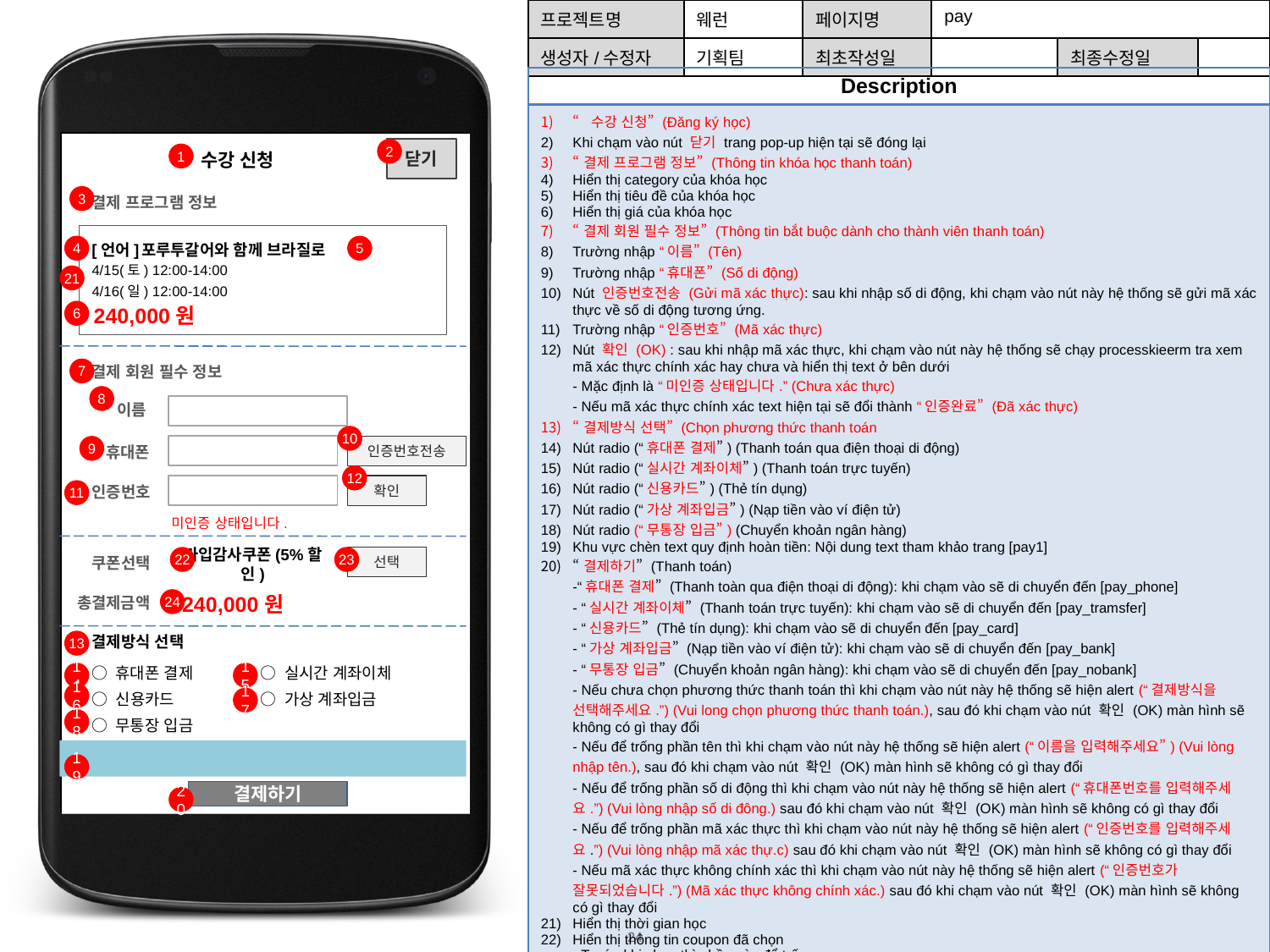

| 프로젝트명 | 웨런 | 페이지명 | pay |  |  |
| --- | --- | --- | --- | --- | --- |
| 생성자/수정자 | 기획팀 | 최초작성일 |  | 최종수정일 |  |
| Description |
| --- |
| “수강 신청” (Đăng ký học) Khi chạm vào nút 닫기 trang pop-up hiện tại sẽ đóng lại “결제 프로그램 정보” (Thông tin khóa học thanh toán) Hiển thị category của khóa học Hiển thị tiêu đề của khóa học Hiển thị giá của khóa học “결제 회원 필수 정보” (Thông tin bắt buộc dành cho thành viên thanh toán) Trường nhập “이름” (Tên) Trường nhập “휴대폰” (Số di động) Nút 인증번호전송 (Gửi mã xác thực): sau khi nhập số di động, khi chạm vào nút này hệ thống sẽ gửi mã xác thực về số di động tương ứng. Trường nhập “인증번호” (Mã xác thực) Nút 확인 (OK) : sau khi nhập mã xác thực, khi chạm vào nút này hệ thống sẽ chạy processkieerm tra xem mã xác thực chính xác hay chưa và hiển thị text ở bên dưới - Mặc định là “미인증 상태입니다.” (Chưa xác thực) - Nếu mã xác thực chính xác text hiện tại sẽ đổi thành “인증완료” (Đã xác thực) “결제방식 선택” (Chọn phương thức thanh toán Nút radio (“휴대폰 결제”) (Thanh toán qua điện thoại di động) Nút radio (“실시간 계좌이체”) (Thanh toán trực tuyến) Nút radio (“신용카드”) (Thẻ tín dụng) Nút radio (“가상 계좌입금”) (Nạp tiền vào ví điện tử) Nút radio (“무통장 입금”) (Chuyển khoản ngân hàng) Khu vực chèn text quy định hoàn tiền: Nội dung text tham khảo trang [pay1] “결제하기” (Thanh toán) -“휴대폰 결제” (Thanh toàn qua điện thoại di động): khi chạm vào sẽ di chuyển đến [pay\_phone] - “실시간 계좌이체” (Thanh toán trực tuyến): khi chạm vào sẽ di chuyển đến [pay\_tramsfer] - “신용카드” (Thẻ tín dụng): khi chạm vào sẽ di chuyển đến [pay\_card] - “가상 계좌입금” (Nạp tiền vào ví điện tử): khi chạm vào sẽ di chuyển đến [pay\_bank] - “무통장 입금” (Chuyển khoản ngân hàng): khi chạm vào sẽ di chuyển đến [pay\_nobank] - Nếu chưa chọn phương thức thanh toán thì khi chạm vào nút này hệ thống sẽ hiện alert (“결제방식을 선택해주세요.”) (Vui long chọn phương thức thanh toán.), sau đó khi chạm vào nút 확인 (OK) màn hình sẽ không có gì thay đổi - Nếu để trống phần tên thì khi chạm vào nút này hệ thống sẽ hiện alert (“이름을 입력해주세요”) (Vui lòng nhập tên.), sau đó khi chạm vào nút 확인 (OK) màn hình sẽ không có gì thay đổi - Nếu để trống phần số di động thì khi chạm vào nút này hệ thống sẽ hiện alert (“휴대폰번호를 입력해주세요.”) (Vui lòng nhập số di đông.) sau đó khi chạm vào nút 확인 (OK) màn hình sẽ không có gì thay đổi - Nếu để trống phần mã xác thực thì khi chạm vào nút này hệ thống sẽ hiện alert (“인증번호를 입력해주세요.”) (Vui lòng nhập mã xác thự.c) sau đó khi chạm vào nút 확인 (OK) màn hình sẽ không có gì thay đổi - Nếu mã xác thực không chính xác thì khi chạm vào nút này hệ thống sẽ hiện alert (“인증번호가 잘못되었습니다.”) (Mã xác thực không chính xác.) sau đó khi chạm vào nút 확인 (OK) màn hình sẽ không có gì thay đổi Hiển thị thời gian học Hiển thị thông tin coupon đã chọn - Trước khi chọn thì phần này để trống - Hiển thị dưới dạng “{Tên coupon}({Nội dung ưu đãi})” Nút 쿠폰 선택 (Chọn coupon) - Khi chạm vào sẽ di chuyển đến [pay\_selectcoupon] 총결제금액 (Tổng số tiền thanh toán) - Hiển thị tổng số tiền cần thanh toán sau khi đã áp dụng coupon |
2
닫기
수강 신청
1
3
결제 프로그램 정보

[언어]
포루투갈어와 함께 브라질로
4
5
4/15(토) 12:00-14:00
21
4/16(일) 12:00-14:00
240,000원
6
결제 회원 필수 정보
7
8
이름

10
휴대폰
9

인증번호전송
12
인증번호

확인
11
미인증 상태입니다.
쿠폰선택
22
23
선택
가입감사쿠폰(5%할인)
240,000원
총결제금액
24
결제방식 선택
13
○ 휴대폰 결제
○ 실시간 계좌이체
14
15
○ 신용카드
○ 가상 계좌입금
16
17
18
○ 무통장 입금

19
결제하기
20